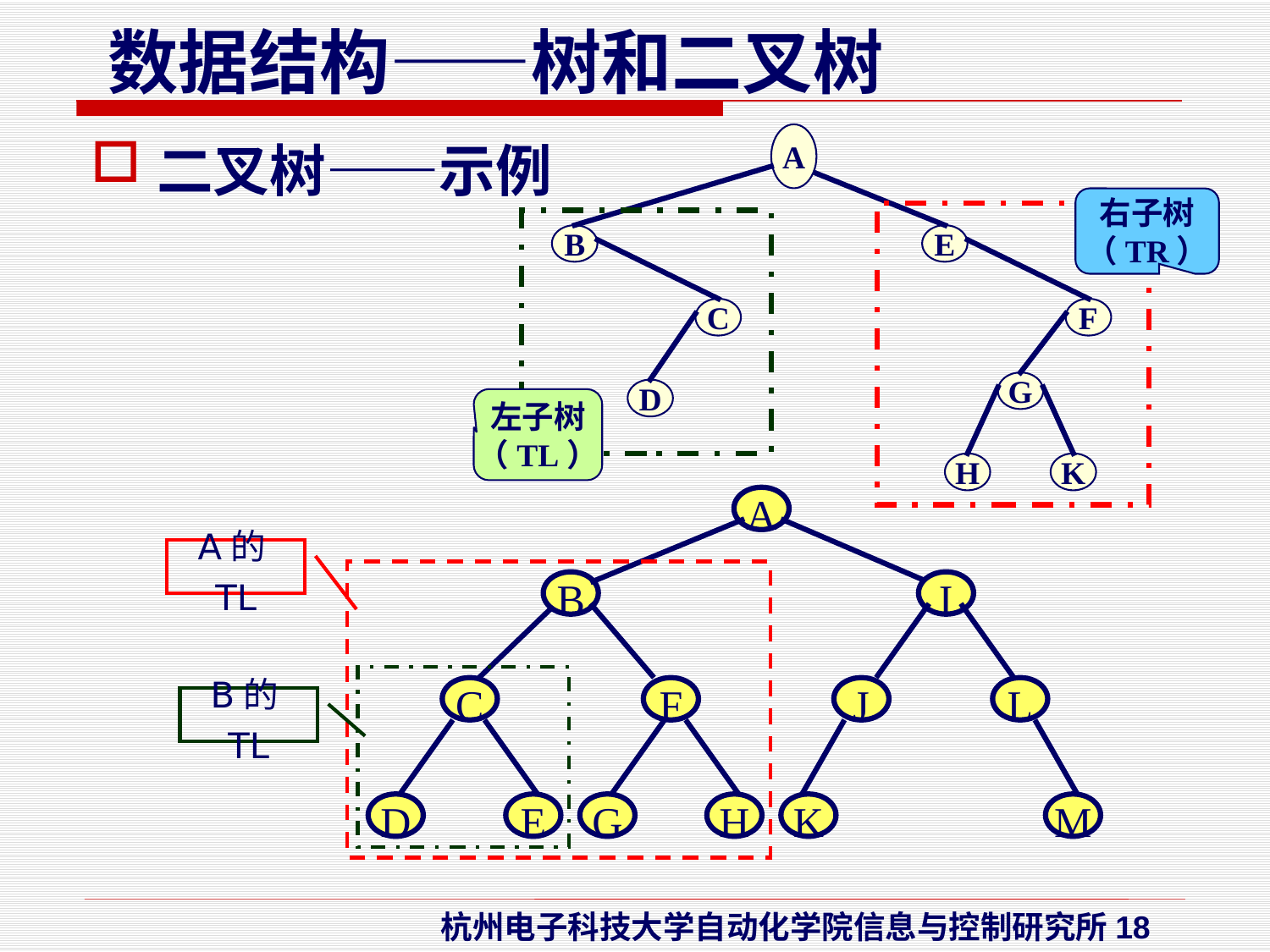

A

右子树
（TR）

B
E

C
F

G
D

左子树
（TL）
H
K
二叉树——示例
A

B
I

C
F
J
L

D
E
G
H
K
M
A的TL

B的TL